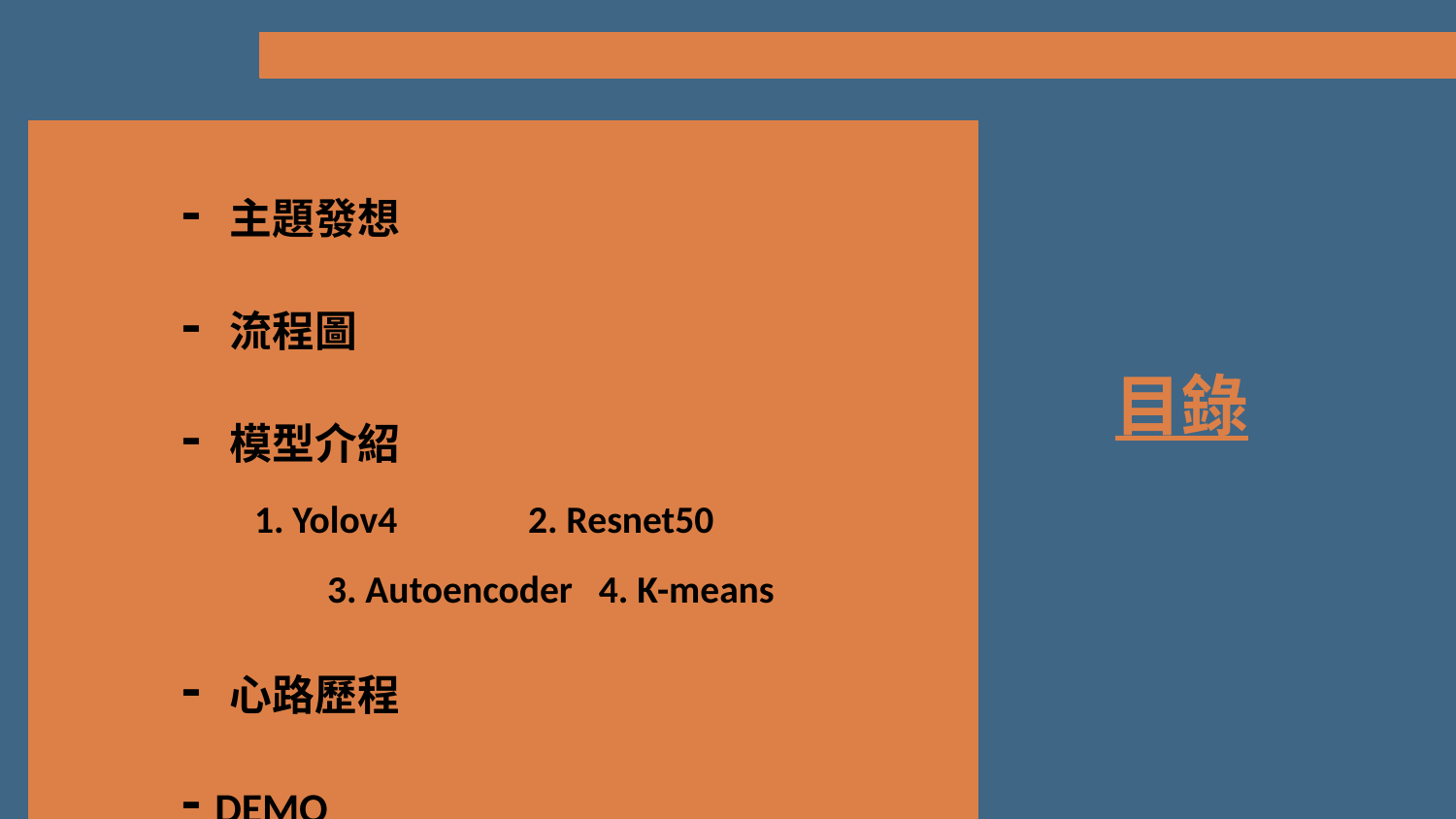

- 主題發想
- 流程圖
- 模型介紹
1. Yolov4               2. Resnet50
	3. Autoencoder   4. K-means
- 心路歷程
- DEMO

# 目錄